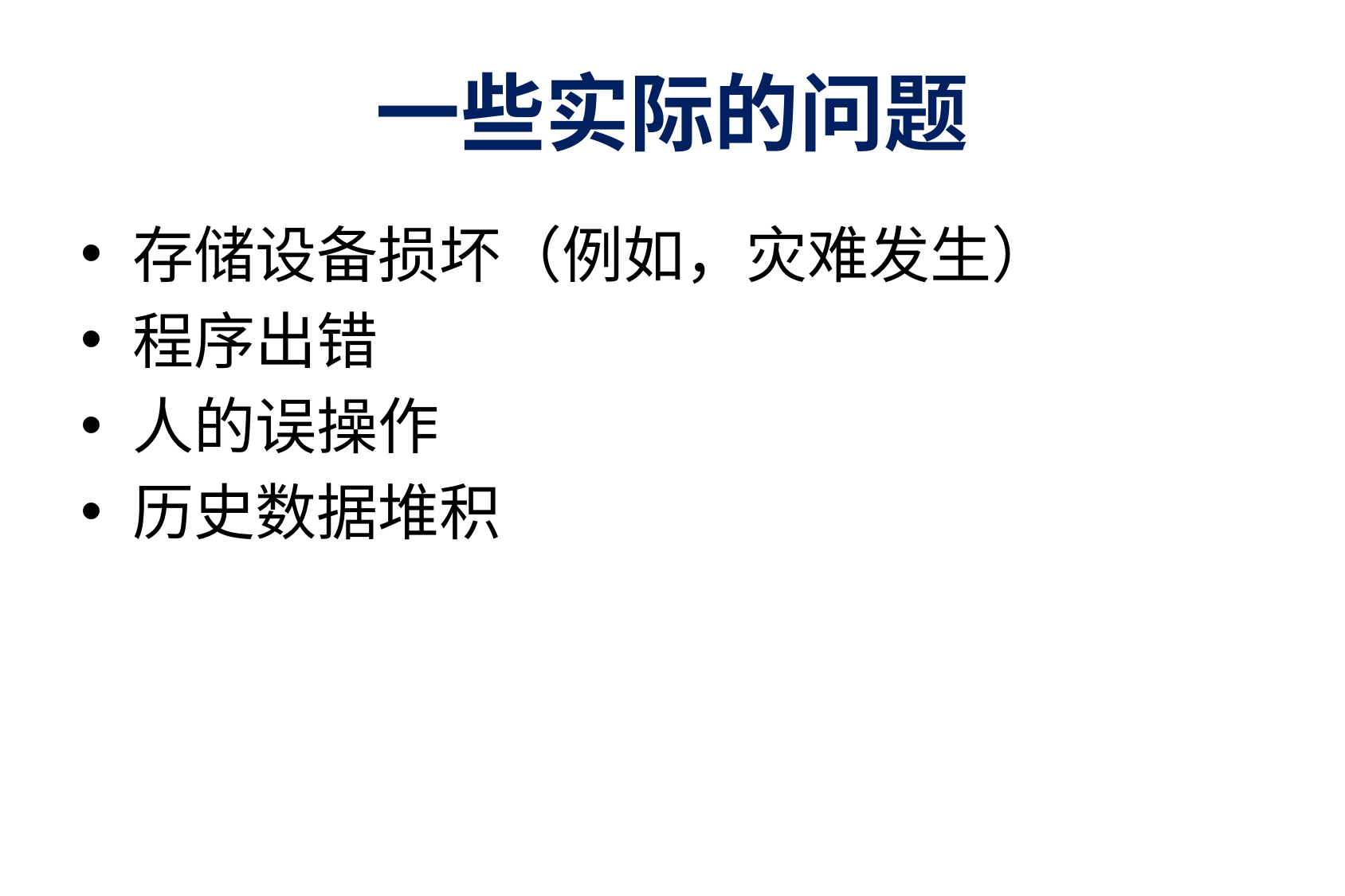

# 一些实际的问题
存储设备损坏（例如，灾难发生）
程序出错
人的误操作
历史数据堆积